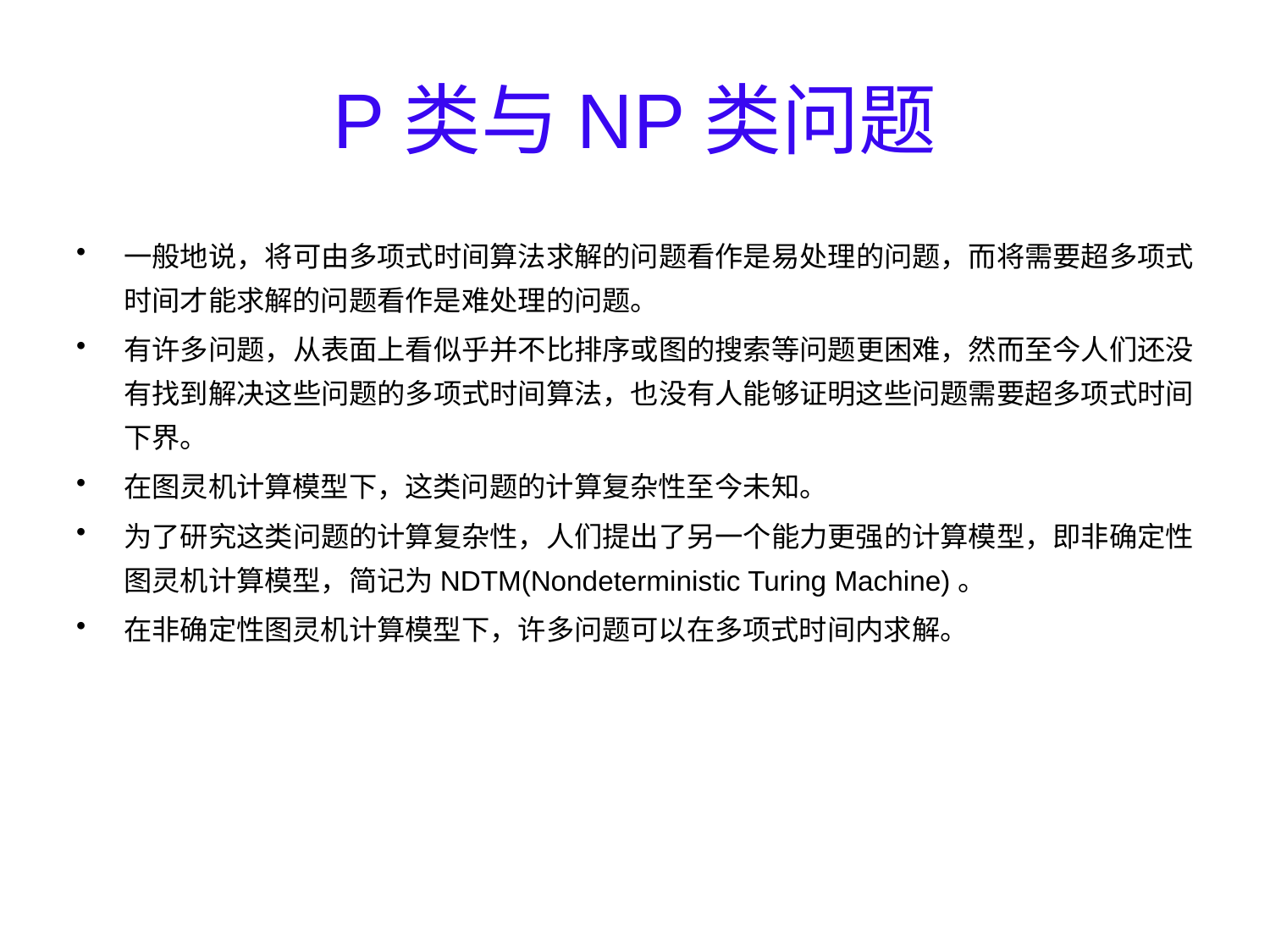

# P类与NP类问题
一般地说，将可由多项式时间算法求解的问题看作是易处理的问题，而将需要超多项式时间才能求解的问题看作是难处理的问题。
有许多问题，从表面上看似乎并不比排序或图的搜索等问题更困难，然而至今人们还没有找到解决这些问题的多项式时间算法，也没有人能够证明这些问题需要超多项式时间下界。
在图灵机计算模型下，这类问题的计算复杂性至今未知。
为了研究这类问题的计算复杂性，人们提出了另一个能力更强的计算模型，即非确定性图灵机计算模型，简记为NDTM(Nondeterministic Turing Machine)。
在非确定性图灵机计算模型下，许多问题可以在多项式时间内求解。